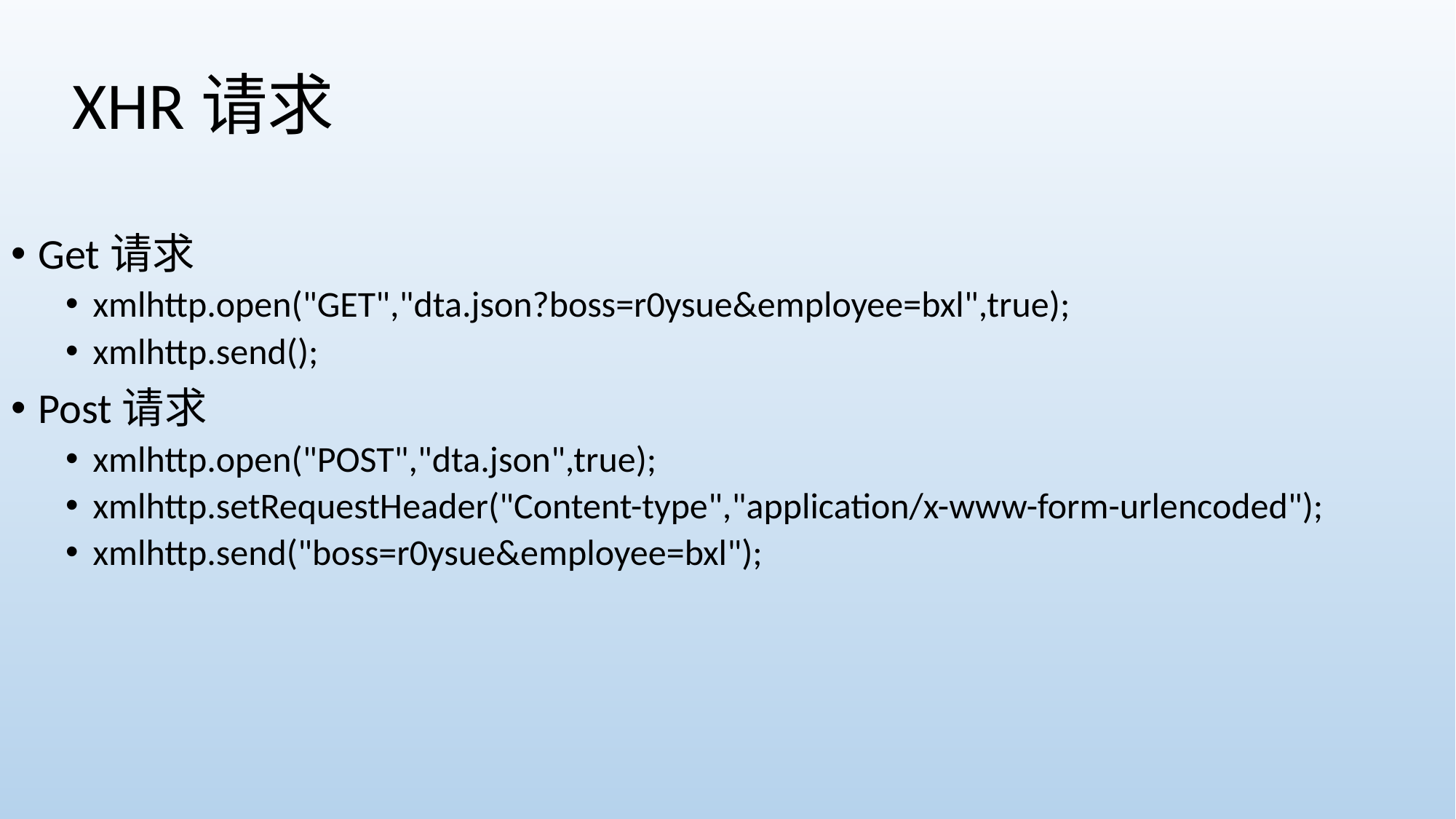

# XHR请求
Get请求
xmlhttp.open("GET","dta.json?boss=r0ysue&employee=bxl",true);
xmlhttp.send();
Post请求
xmlhttp.open("POST","dta.json",true);
xmlhttp.setRequestHeader("Content-type","application/x-www-form-urlencoded");
xmlhttp.send("boss=r0ysue&employee=bxl");